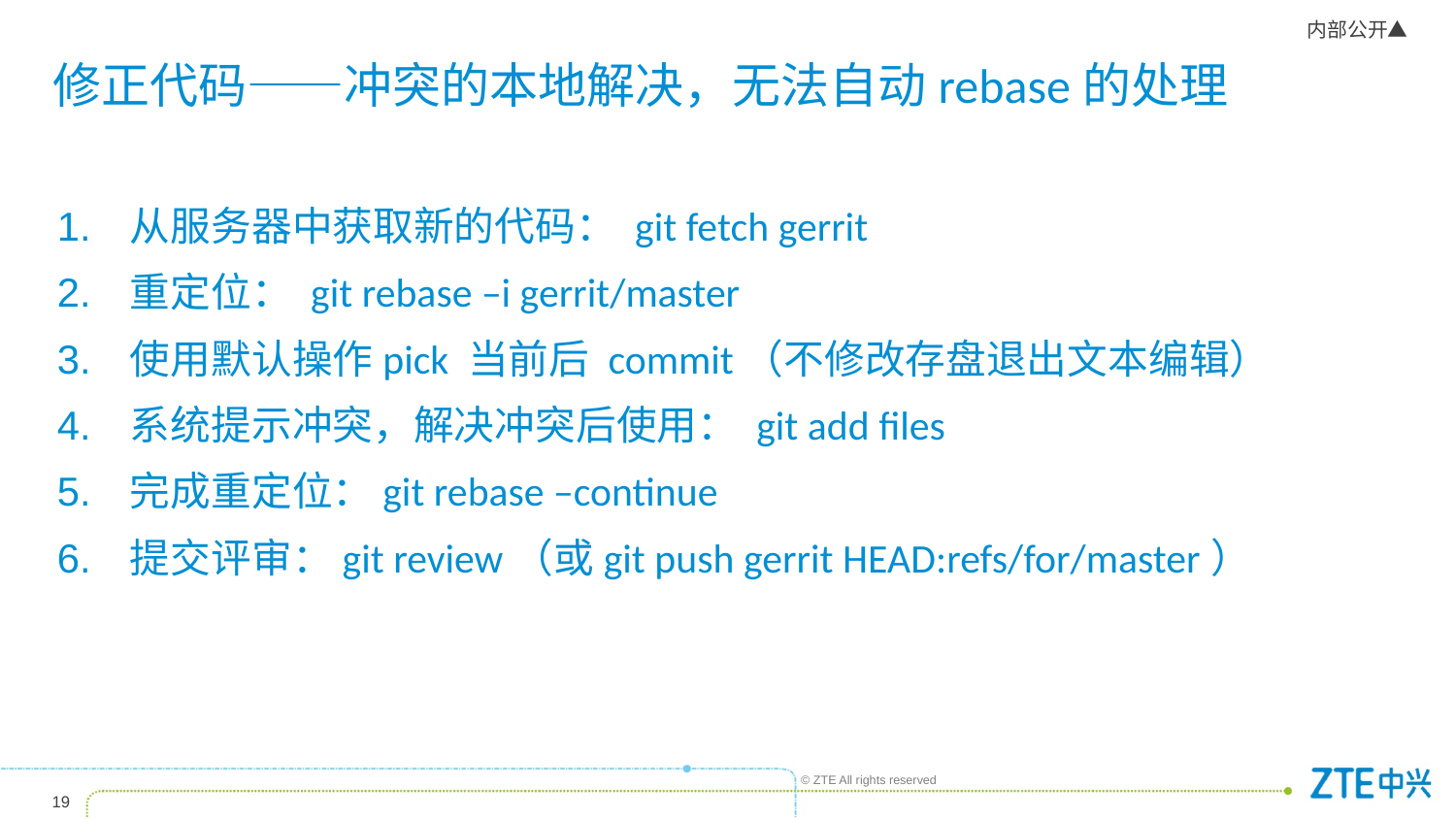

# 修正代码——冲突的本地解决，无法自动rebase的处理
从服务器中获取新的代码： git fetch gerrit
重定位： git rebase –i gerrit/master
使用默认操作pick 当前后 commit（不修改存盘退出文本编辑）
系统提示冲突，解决冲突后使用： git add files
完成重定位：git rebase –continue
提交评审：git review（或git push gerrit HEAD:refs/for/master）